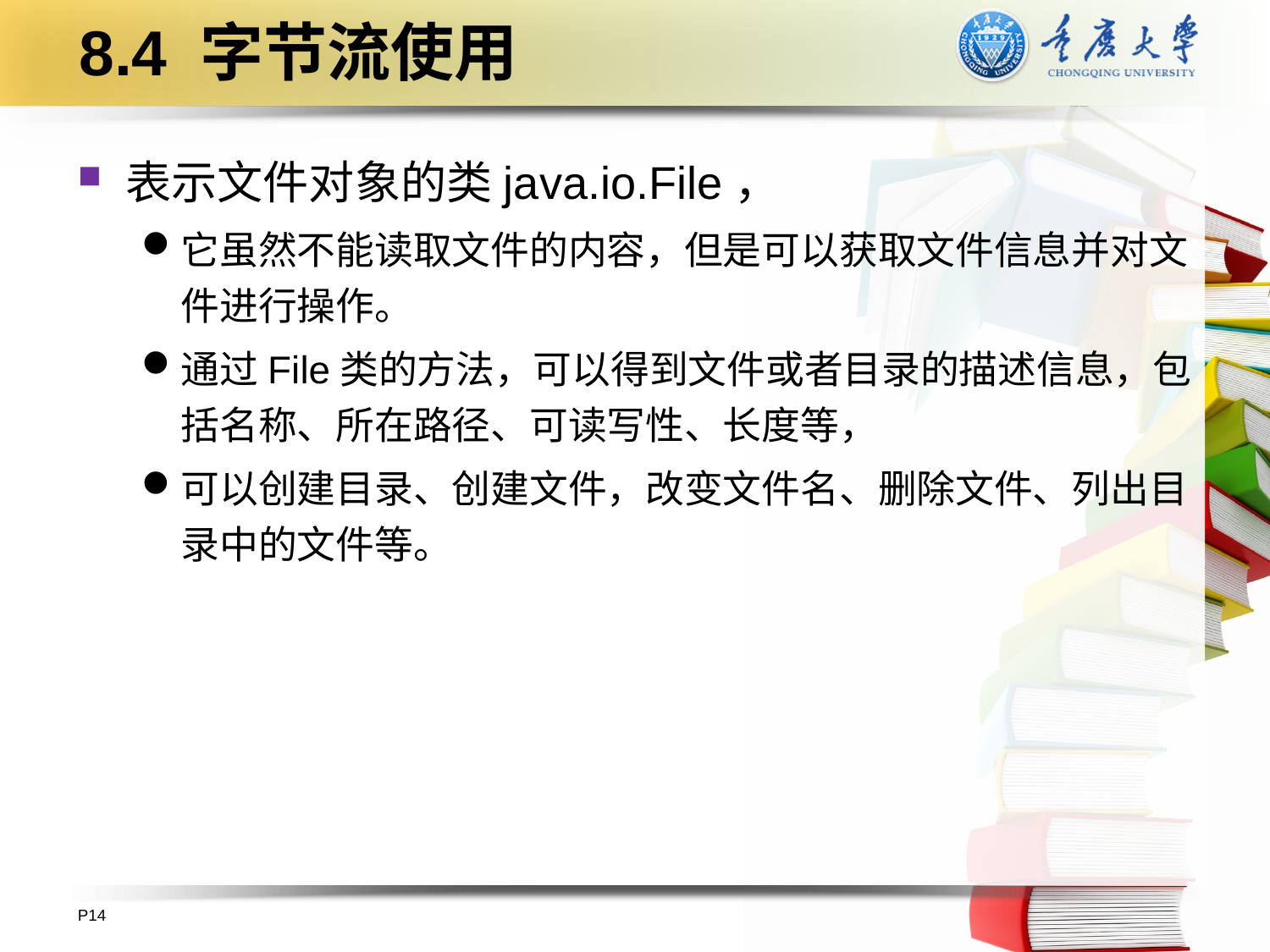

# 8.4 字节流使用
表示文件对象的类java.io.File，
它虽然不能读取文件的内容，但是可以获取文件信息并对文件进行操作。
通过File类的方法，可以得到文件或者目录的描述信息，包括名称、所在路径、可读写性、长度等，
可以创建目录、创建文件，改变文件名、删除文件、列出目录中的文件等。
P14